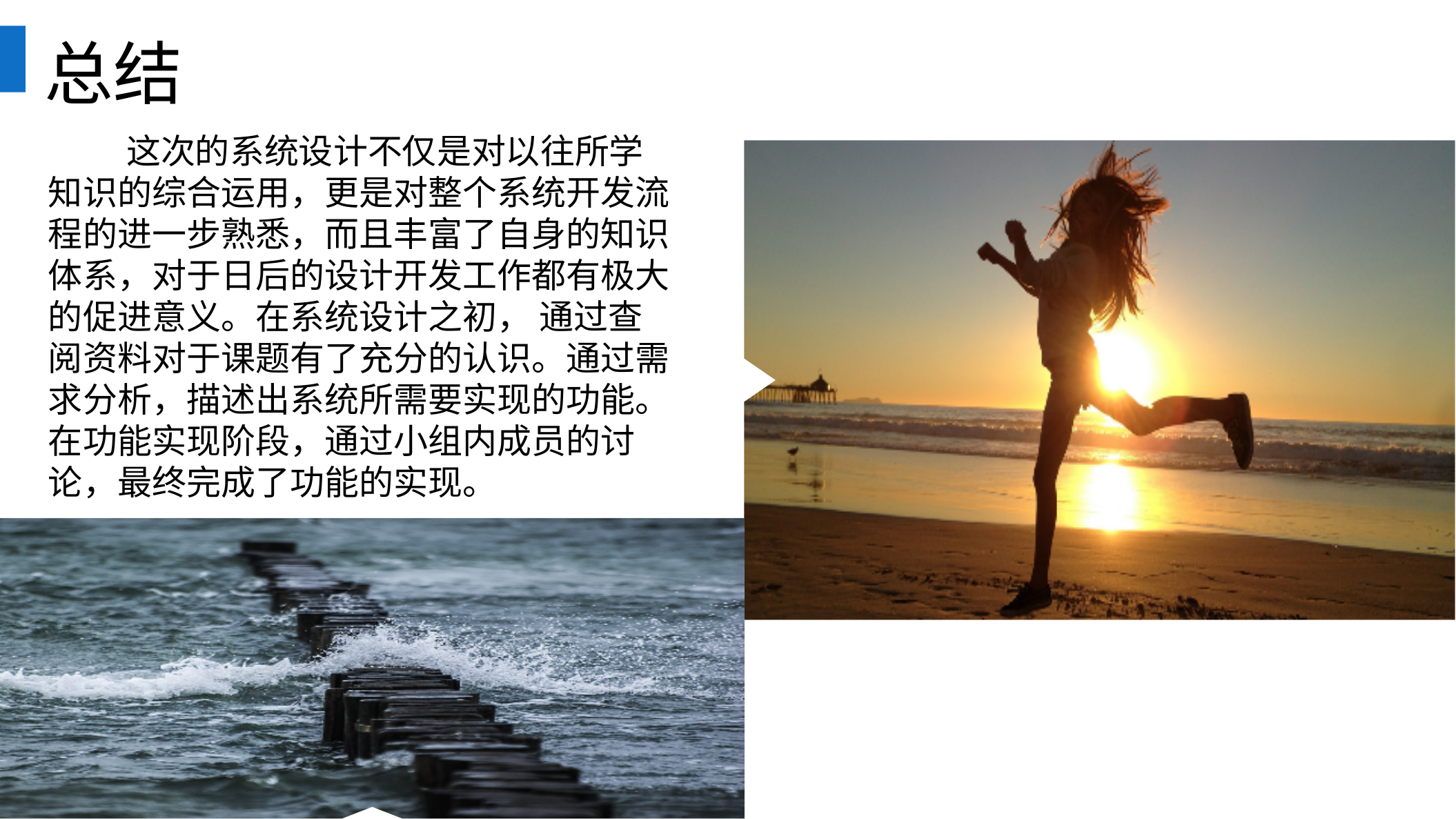

总结
         这次的系统设计不仅是对以往所学知识的综合运用，更是对整个系统开发流程的进一步熟悉，而且丰富了自身的知识体系，对于日后的设计开发工作都有极大的促进意义。在系统设计之初， 通过查阅资料对于课题有了充分的认识。通过需求分析，描述出系统所需要实现的功能。在功能实现阶段，通过小组内成员的讨论，最终完成了功能的实现。